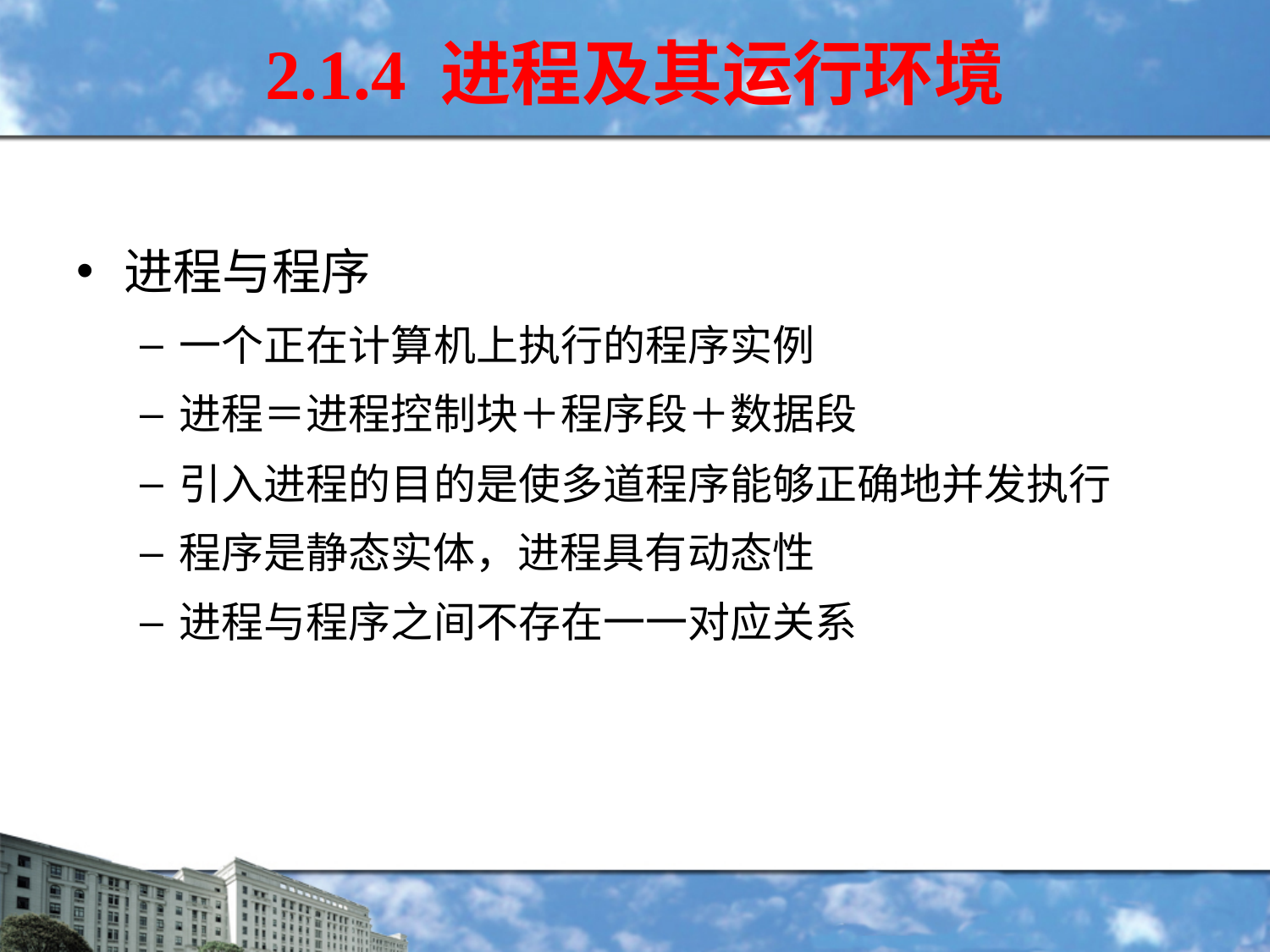

进程与程序
一个正在计算机上执行的程序实例
进程＝进程控制块＋程序段＋数据段
引入进程的目的是使多道程序能够正确地并发执行
程序是静态实体，进程具有动态性
进程与程序之间不存在一一对应关系
2.1.4 进程及其运行环境